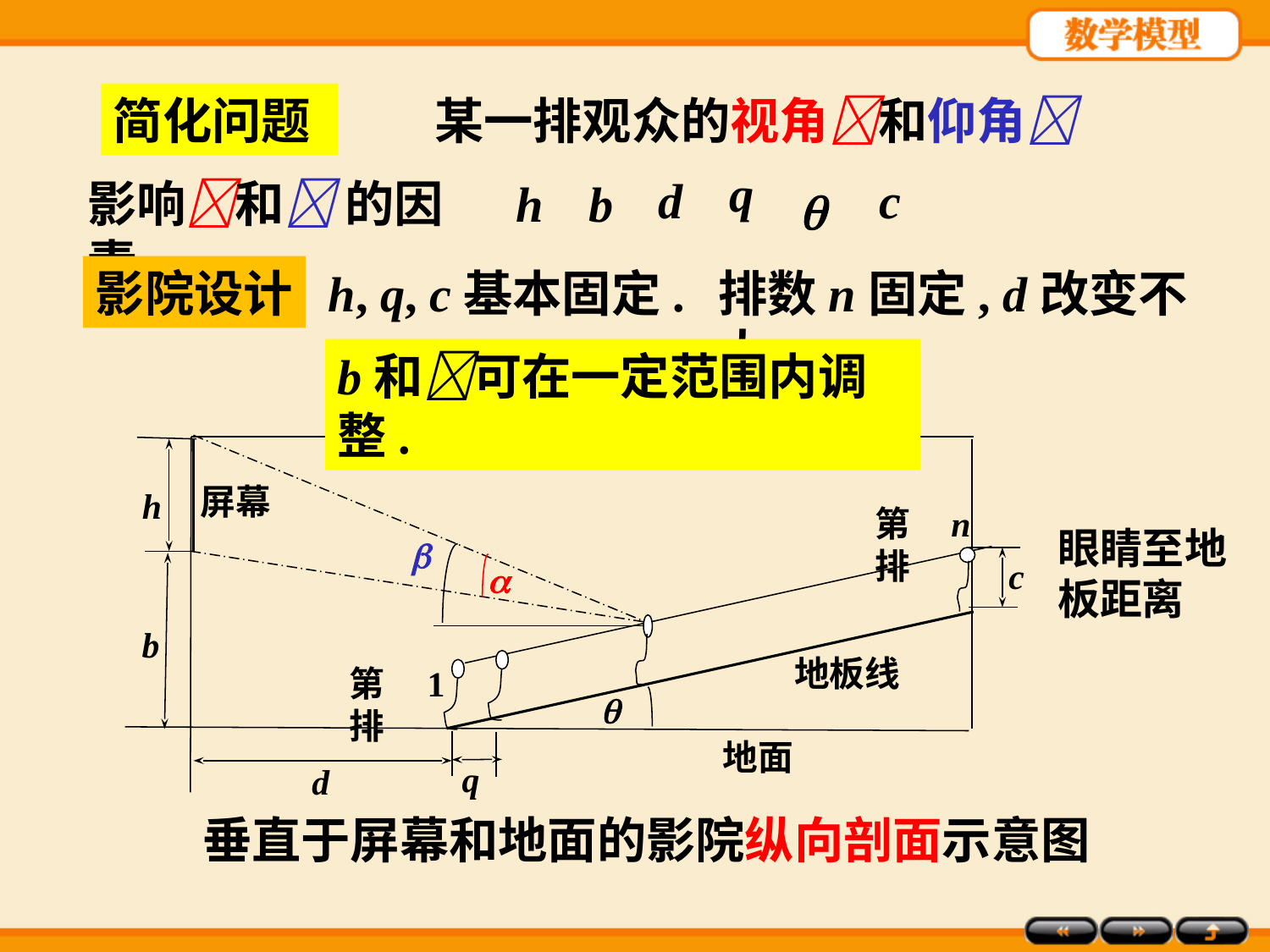

简化问题
某一排观众的视角α和仰角β
q
d
c
h
影响α和β 的因素:
b
θ
影院设计
h, q, c基本固定.
排数n固定, d改变不大.
b和θ可在一定范围内调整.
屏幕
h
第n排
β

c
α

b

地板线

第1排

θ

地面
q
d
眼睛至地板距离
垂直于屏幕和地面的影院纵向剖面示意图